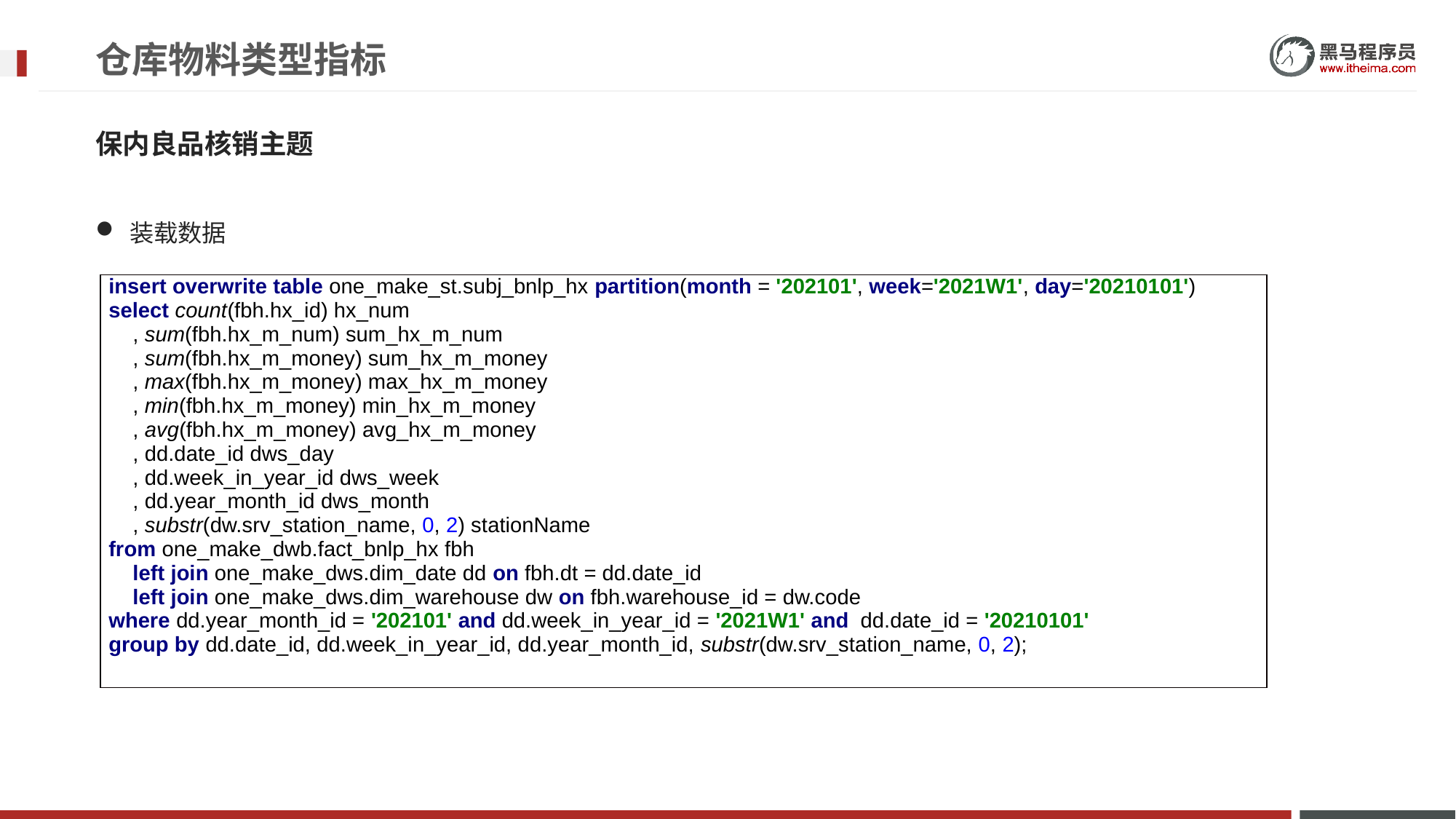

# 仓库物料类型指标
保内良品核销主题
装载数据

| insert overwrite table one\_make\_st.subj\_bnlp\_hx partition(month = '202101', week='2021W1', day='20210101') select count(fbh.hx\_id) hx\_num , sum(fbh.hx\_m\_num) sum\_hx\_m\_num , sum(fbh.hx\_m\_money) sum\_hx\_m\_money , max(fbh.hx\_m\_money) max\_hx\_m\_money , min(fbh.hx\_m\_money) min\_hx\_m\_money , avg(fbh.hx\_m\_money) avg\_hx\_m\_money , dd.date\_id dws\_day , dd.week\_in\_year\_id dws\_week , dd.year\_month\_id dws\_month , substr(dw.srv\_station\_name, 0, 2) stationName from one\_make\_dwb.fact\_bnlp\_hx fbh left join one\_make\_dws.dim\_date dd on fbh.dt = dd.date\_id left join one\_make\_dws.dim\_warehouse dw on fbh.warehouse\_id = dw.code where dd.year\_month\_id = '202101' and dd.week\_in\_year\_id = '2021W1' and dd.date\_id = '20210101' group by dd.date\_id, dd.week\_in\_year\_id, dd.year\_month\_id, substr(dw.srv\_station\_name, 0, 2); |
| --- |